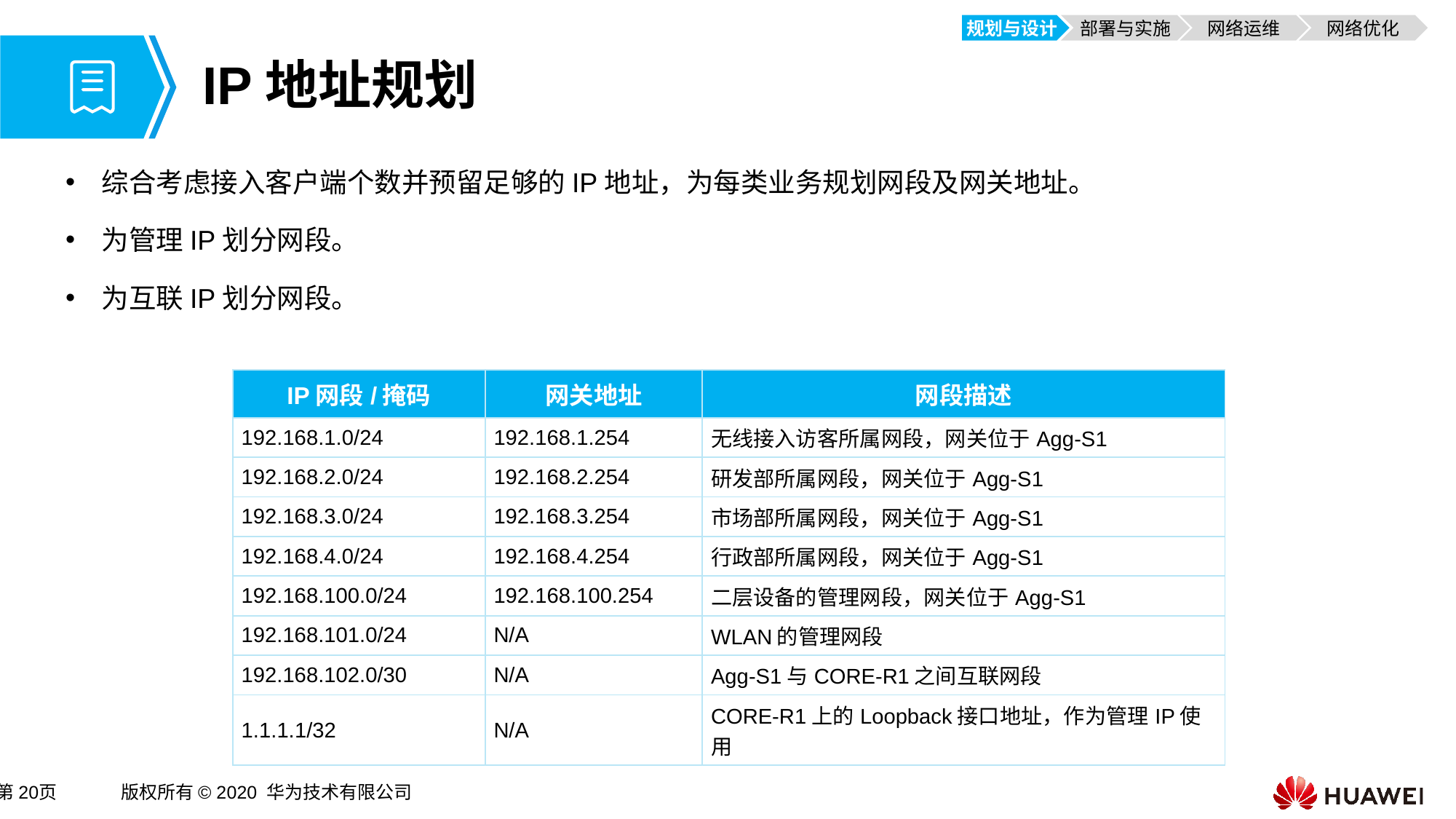

规划与设计
部署与实施
网络运维
网络优化
# IP地址规划
综合考虑接入客户端个数并预留足够的IP地址，为每类业务规划网段及网关地址。
为管理IP划分网段。
为互联IP划分网段。
| IP网段/掩码 | 网关地址 | 网段描述 |
| --- | --- | --- |
| 192.168.1.0/24 | 192.168.1.254 | 无线接入访客所属网段，网关位于Agg-S1 |
| 192.168.2.0/24 | 192.168.2.254 | 研发部所属网段，网关位于Agg-S1 |
| 192.168.3.0/24 | 192.168.3.254 | 市场部所属网段，网关位于Agg-S1 |
| 192.168.4.0/24 | 192.168.4.254 | 行政部所属网段，网关位于Agg-S1 |
| 192.168.100.0/24 | 192.168.100.254 | 二层设备的管理网段，网关位于Agg-S1 |
| 192.168.101.0/24 | N/A | WLAN的管理网段 |
| 192.168.102.0/30 | N/A | Agg-S1与CORE-R1之间互联网段 |
| 1.1.1.1/32 | N/A | CORE-R1上的Loopback接口地址，作为管理IP使用 |